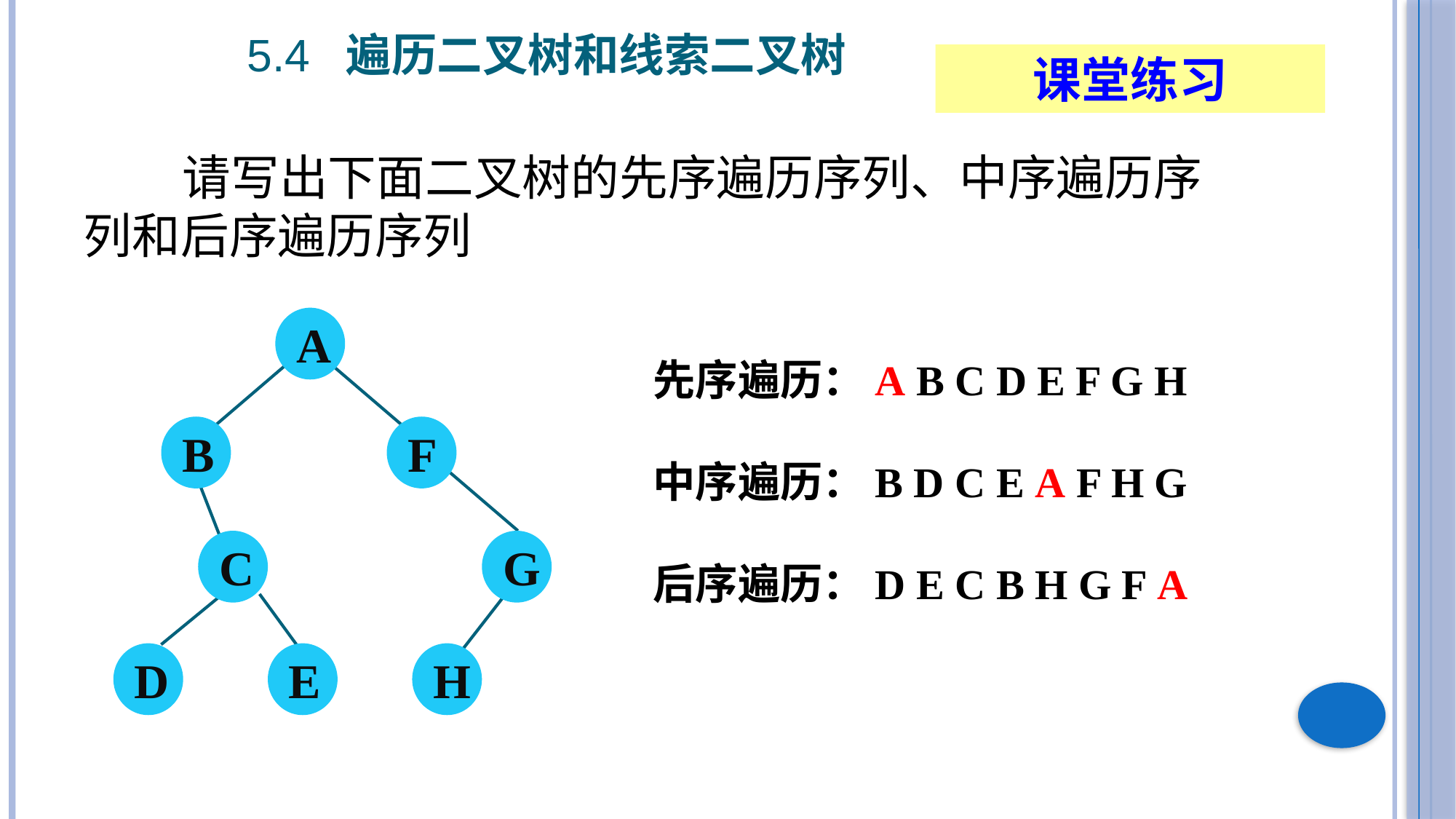

5.4  遍历二叉树和线索二叉树
课堂练习
        请写出下面二叉树的先序遍历序列、中序遍历序列和后序遍历序列
先序遍历：A B C D E F G H

中序遍历：B D C E A F H G
后序遍历：D E C B H G F A
A

B
F

C
G

D
E
H